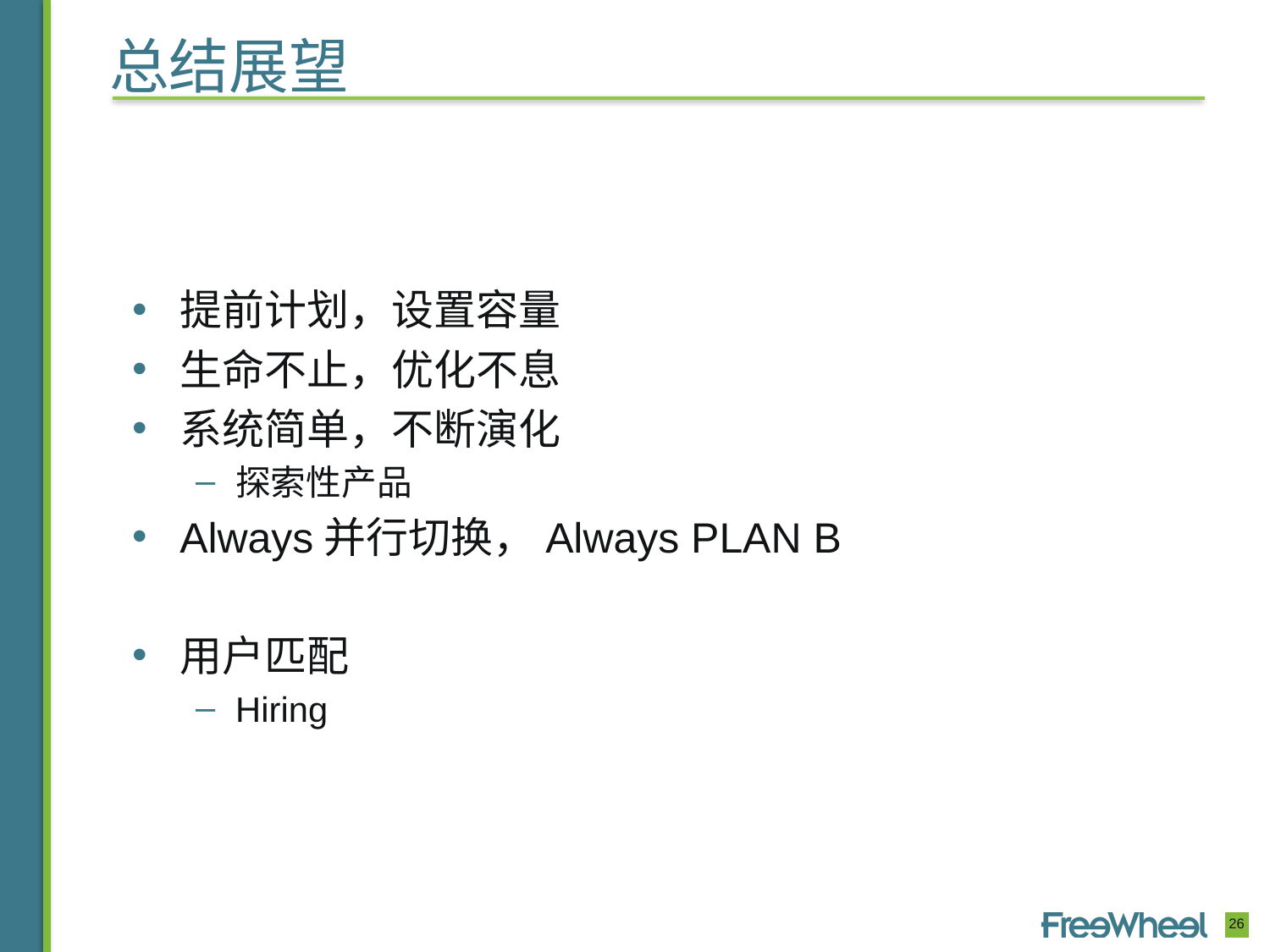

# 总结展望

提前计划，设置容量
生命不止，优化不息
系统简单，不断演化
探索性产品
Always并行切换，Always PLAN B

用户匹配
Hiring
26